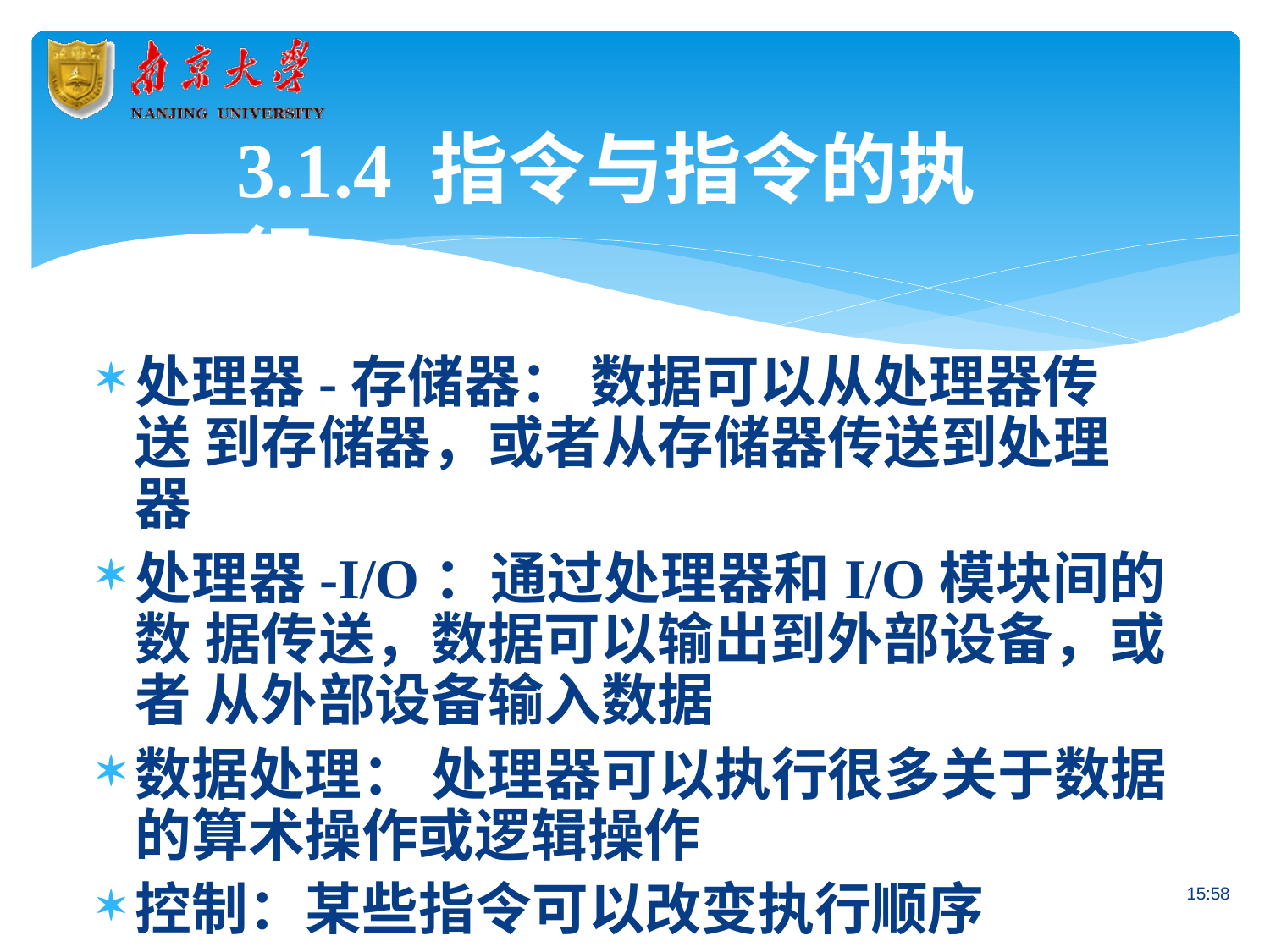

# 3.1.4 指令与指令的执行
处理器-存储器： 数据可以从处理器传送 到存储器，或者从存储器传送到处理器
处理器-I/O：通过处理器和I/O模块间的数 据传送，数据可以输出到外部设备，或者 从外部设备输入数据
数据处理： 处理器可以执行很多关于数据 的算术操作或逻辑操作
控制：某些指令可以改变执行顺序
15:58